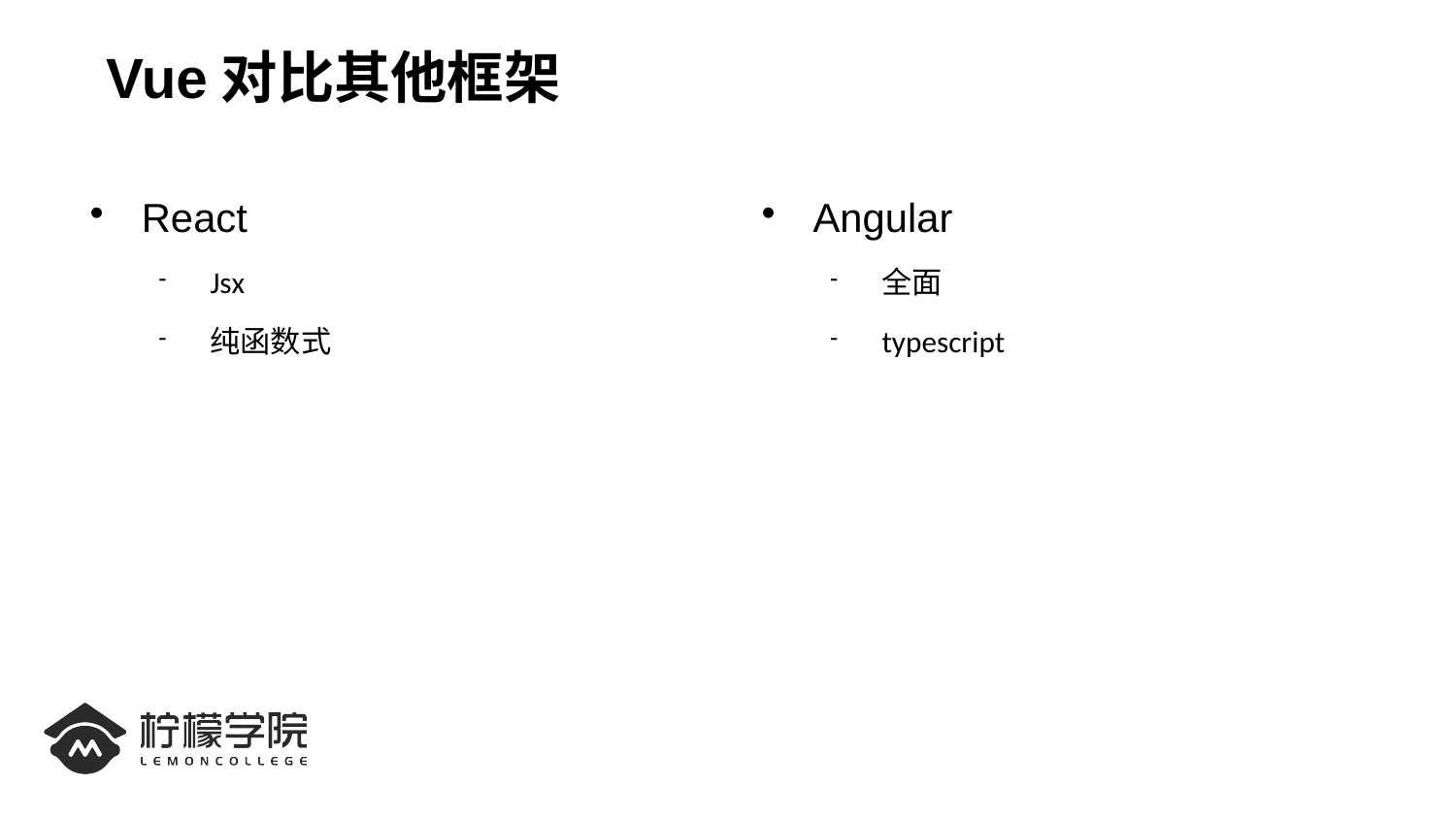

Vue对比其他框架
React
Jsx
纯函数式
Angular
全面
typescript